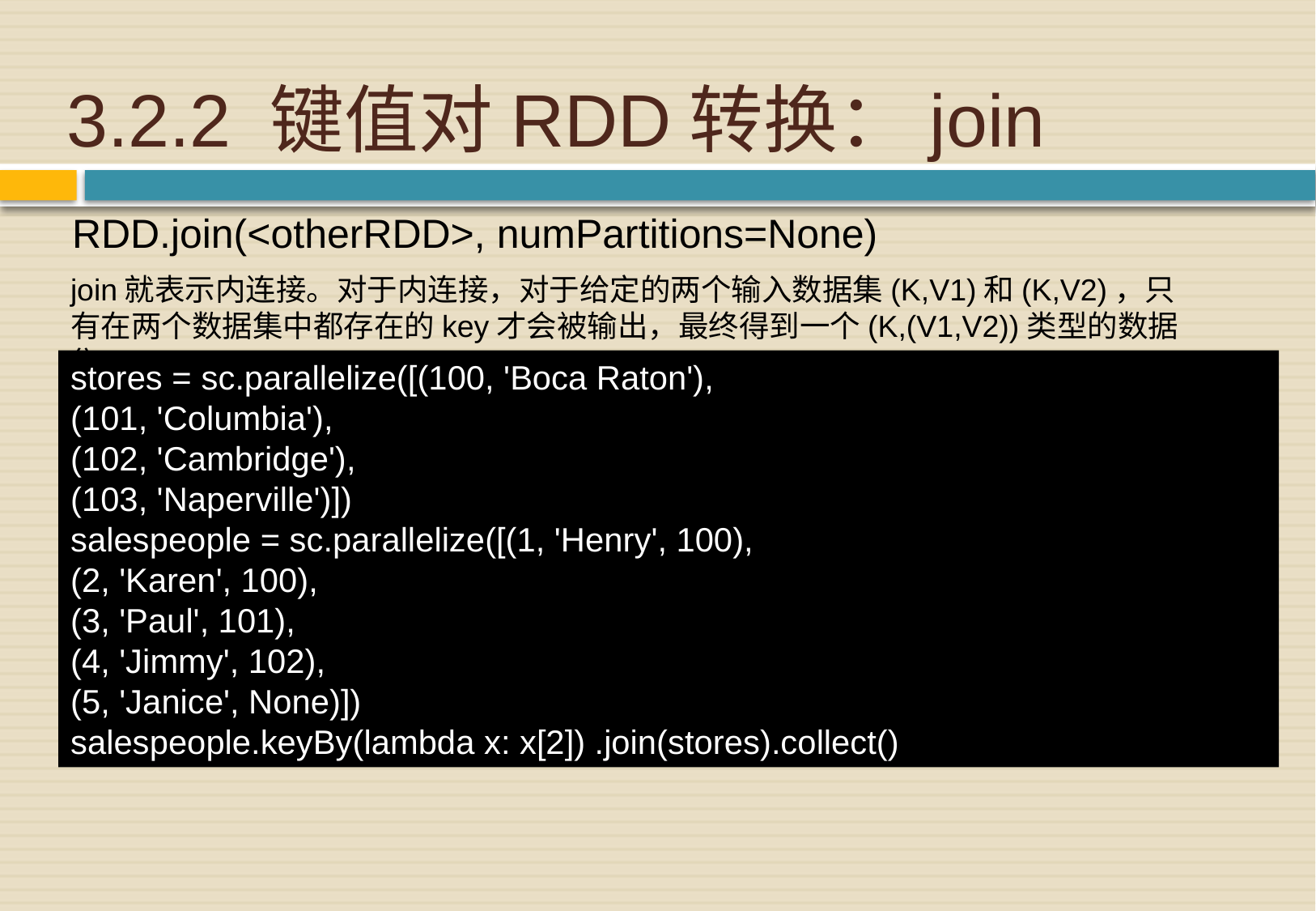

# 3.2.2 键值对RDD转换：join
RDD.join(<otherRDD>, numPartitions=None)
join就表示内连接。对于内连接，对于给定的两个输入数据集(K,V1)和(K,V2)，只有在两个数据集中都存在的key才会被输出，最终得到一个(K,(V1,V2))类型的数据集。
stores = sc.parallelize([(100, 'Boca Raton'),
(101, 'Columbia'),
(102, 'Cambridge'),
(103, 'Naperville')])
salespeople = sc.parallelize([(1, 'Henry', 100),
(2, 'Karen', 100),
(3, 'Paul', 101),
(4, 'Jimmy', 102),
(5, 'Janice', None)])
salespeople.keyBy(lambda x: x[2]) .join(stores).collect()